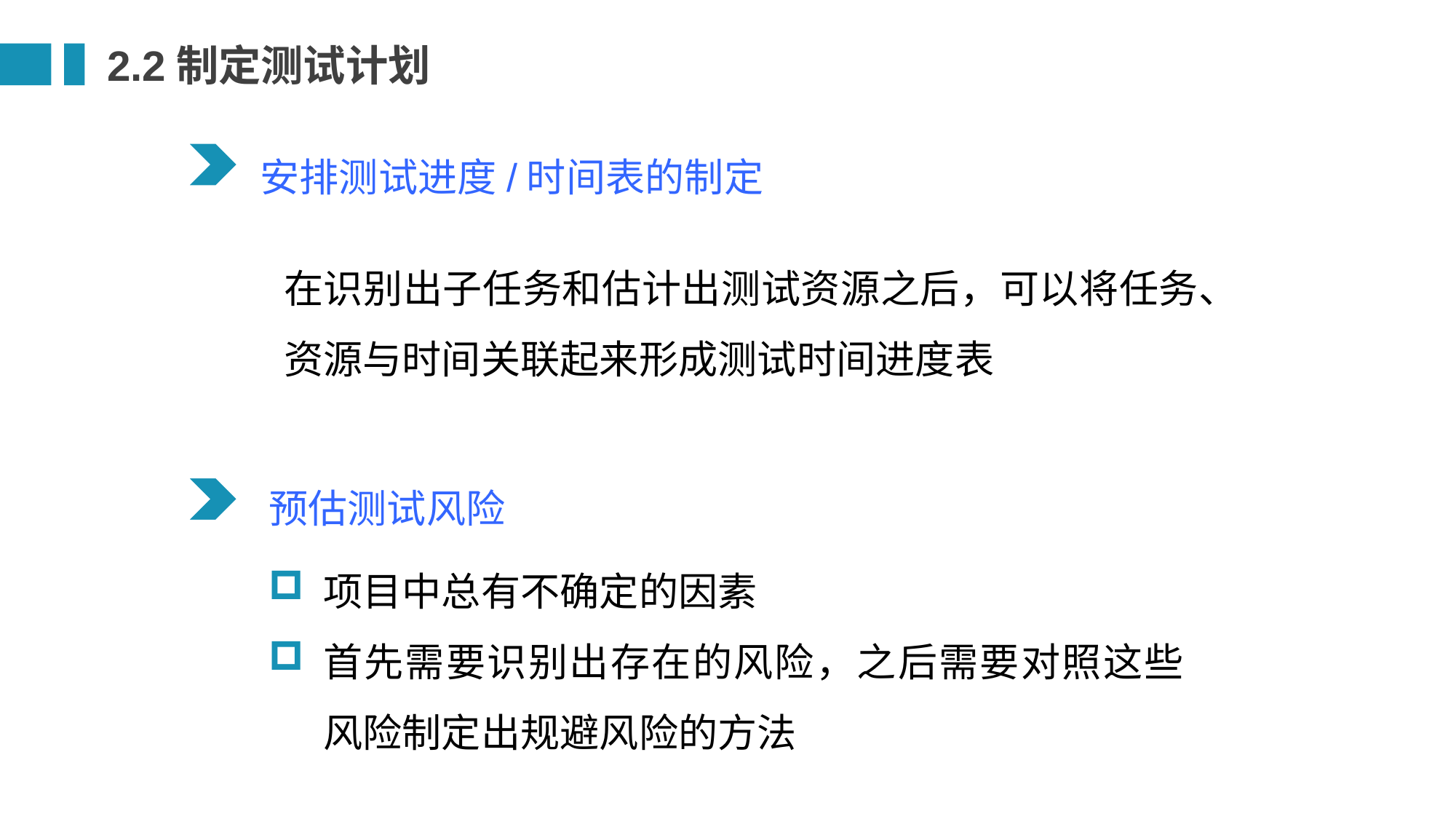

2.2制定测试计划

安排测试进度/时间表的制定

在识别出子任务和估计出测试资源之后，可以将任务、资源与时间关联起来形成测试时间进度表
预估测试风险

项目中总有不确定的因素
首先需要识别出存在的风险，之后需要对照这些风险制定出规避风险的方法
46